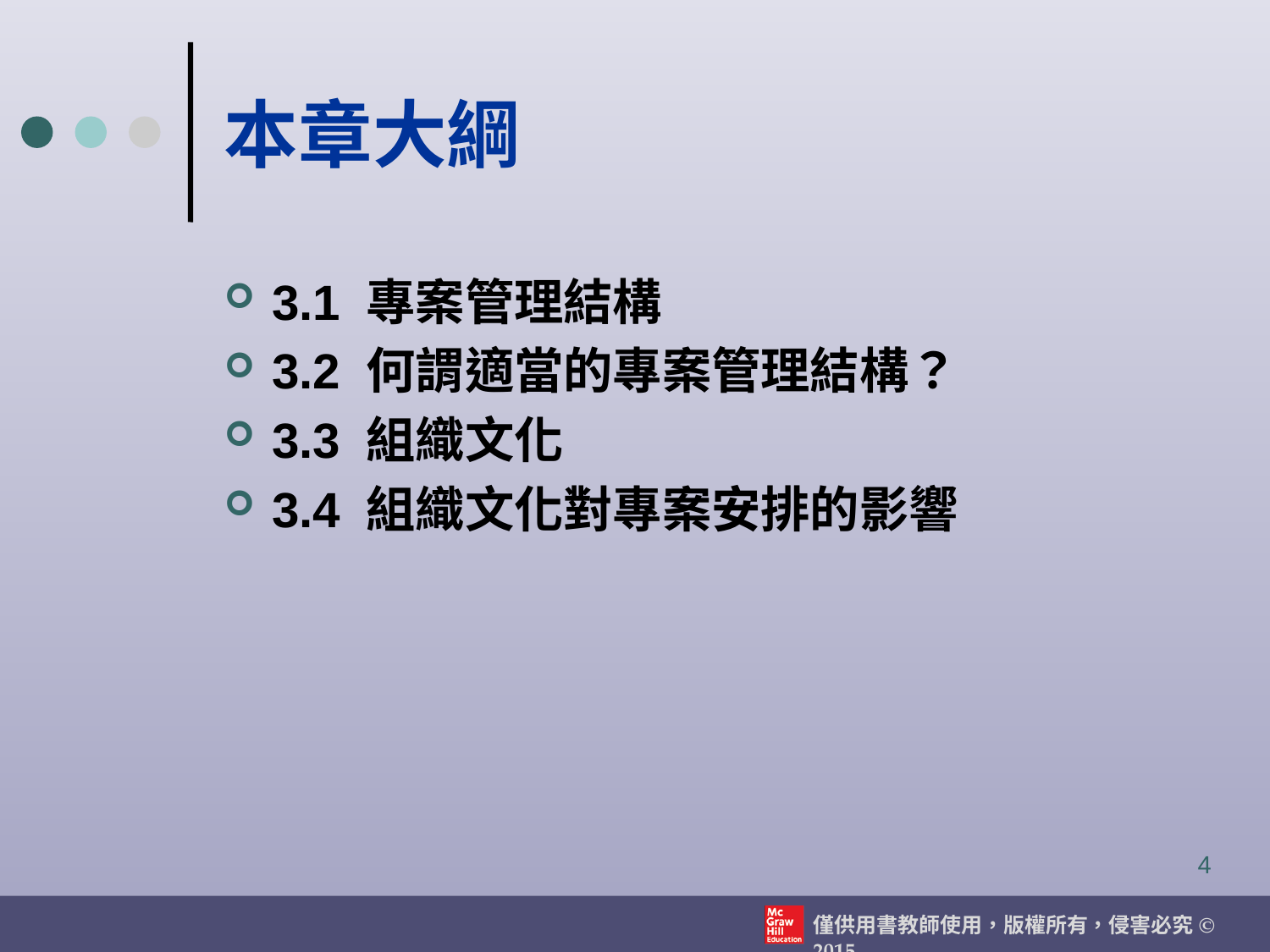

# 本章大綱
3.1 專案管理結構
3.2 何謂適當的專案管理結構？
3.3 組織文化
3.4 組織文化對專案安排的影響
4